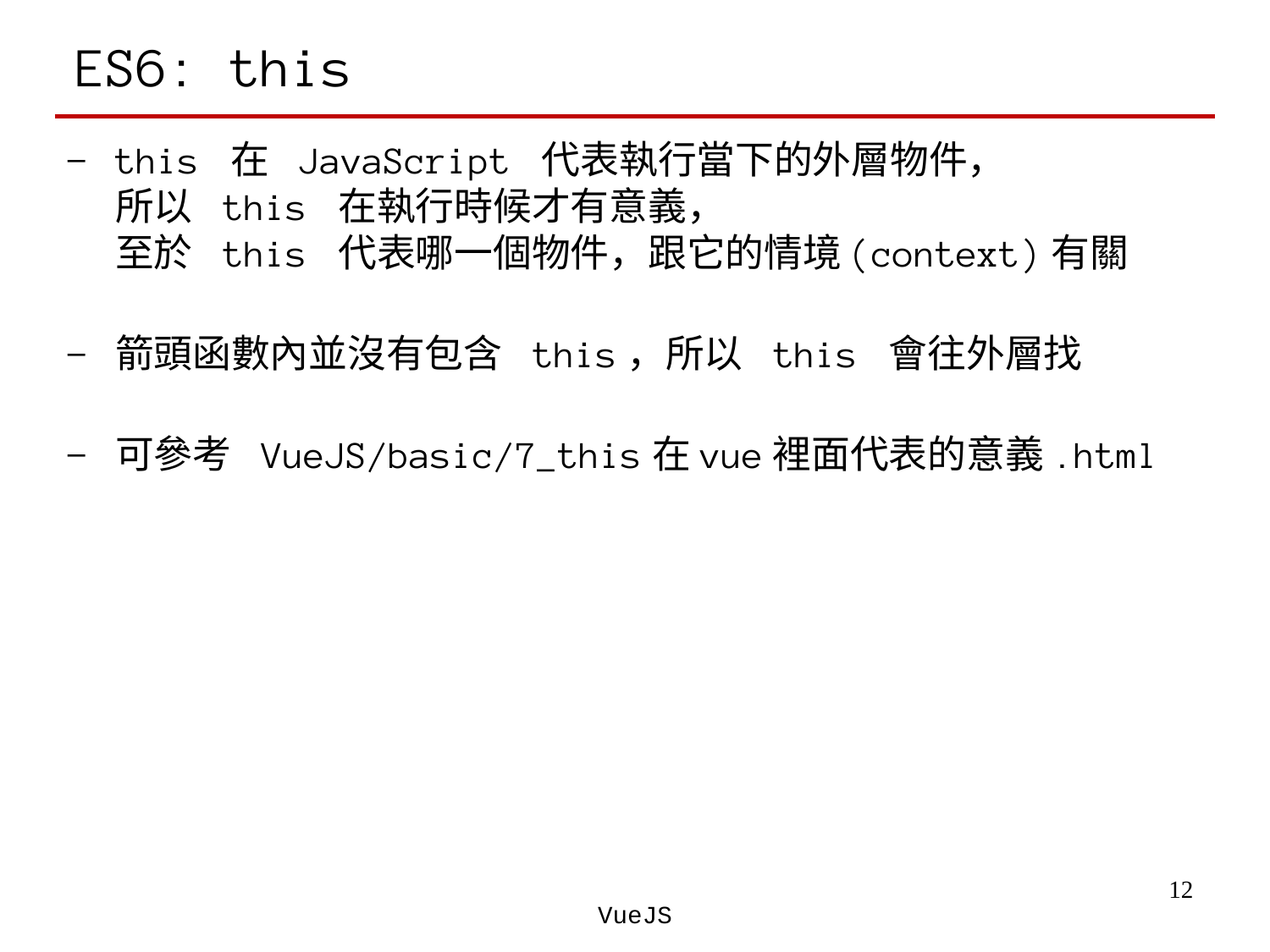

# ES6: this
this 在 JavaScript 代表執行當下的外層物件，
所以 this 在執行時候才有意義，
至於 this 代表哪一個物件，跟它的情境(context)有關
箭頭函數內並沒有包含 this，所以 this 會往外層找
可參考 VueJS/basic/7_this在vue裡面代表的意義.html

12
VueJS